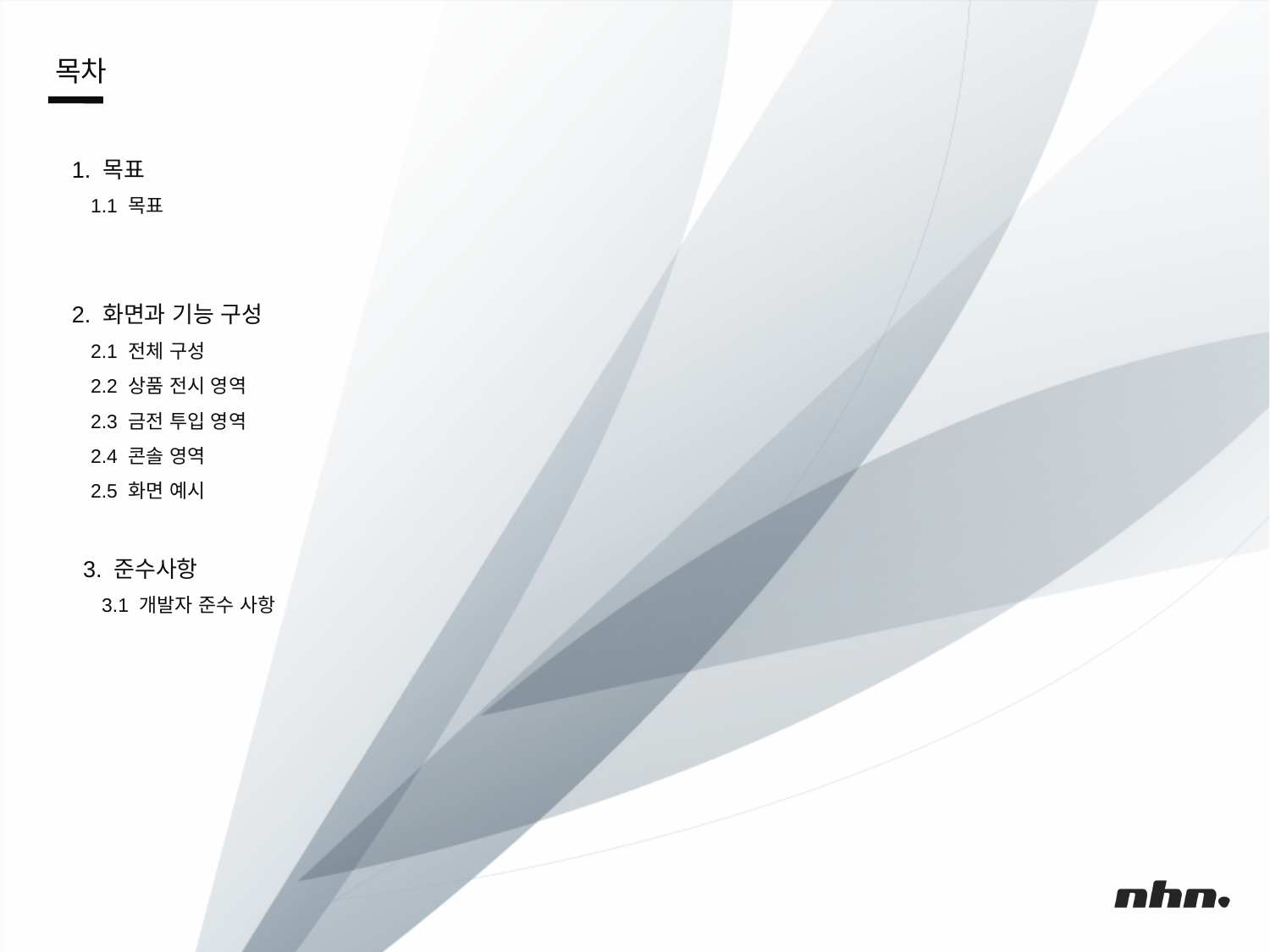

목차
1. 목표
1.1 목표
2. 화면과 기능 구성
2.1 전체 구성
2.2 상품 전시 영역
2.3 금전 투입 영역
2.4 콘솔 영역
2.5 화면 예시
3. 준수사항
3.1 개발자 준수 사항